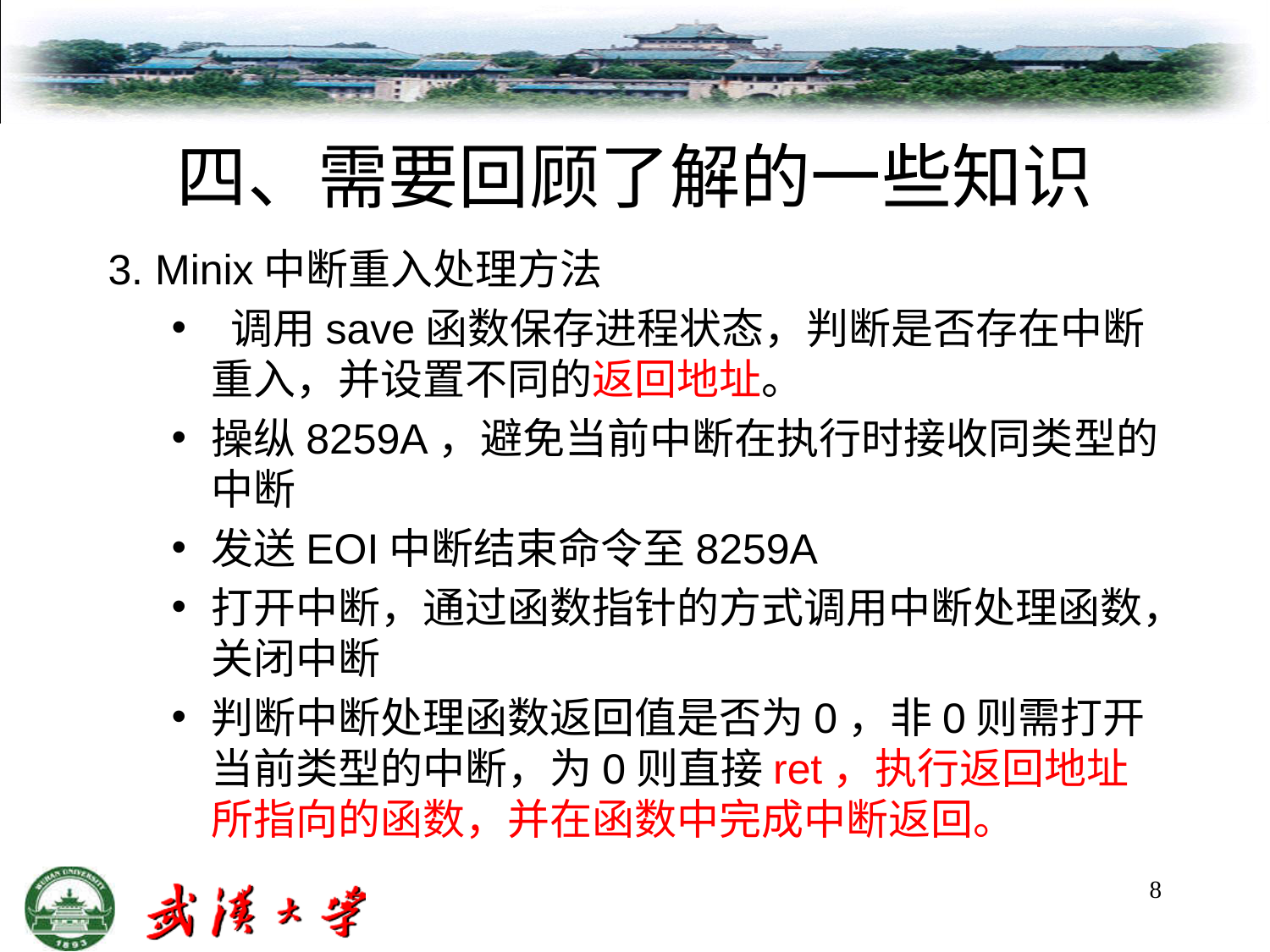

# 四、需要回顾了解的一些知识
3. Minix中断重入处理方法
 调用save函数保存进程状态，判断是否存在中断重入，并设置不同的返回地址。
操纵8259A，避免当前中断在执行时接收同类型的中断
发送EOI中断结束命令至8259A
打开中断，通过函数指针的方式调用中断处理函数，关闭中断
判断中断处理函数返回值是否为0，非0则需打开当前类型的中断，为0则直接ret，执行返回地址所指向的函数，并在函数中完成中断返回。

8